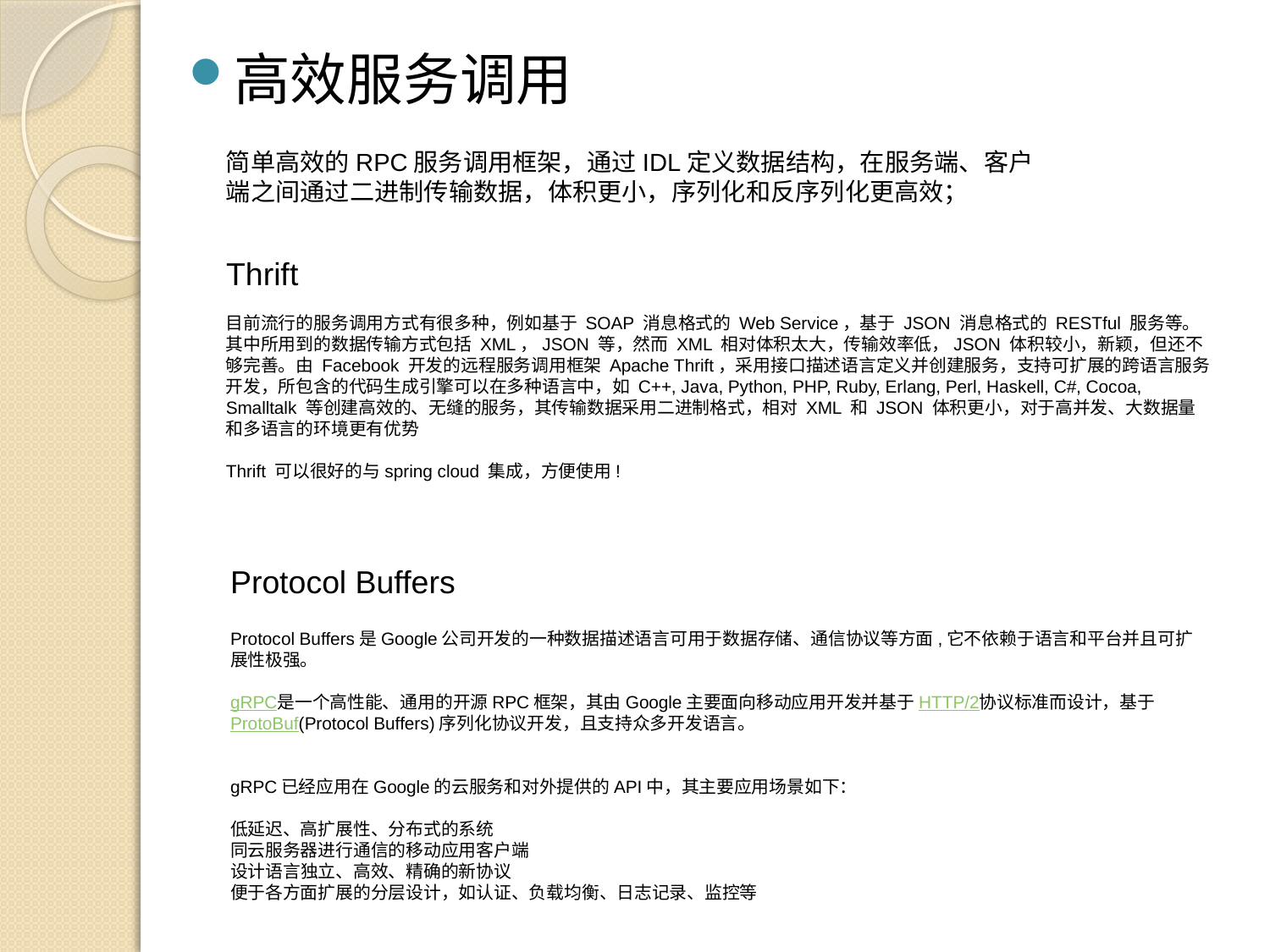

高效服务调用

简单高效的RPC服务调用框架，通过IDL定义数据结构，在服务端、客户端之间通过二进制传输数据，体积更小，序列化和反序列化更高效；
Thrift
目前流行的服务调用方式有很多种，例如基于 SOAP 消息格式的 Web Service，基于 JSON 消息格式的 RESTful 服务等。其中所用到的数据传输方式包括 XML，JSON 等，然而 XML 相对体积太大，传输效率低，JSON 体积较小，新颖，但还不够完善。由 Facebook 开发的远程服务调用框架 Apache Thrift，采用接口描述语言定义并创建服务，支持可扩展的跨语言服务开发，所包含的代码生成引擎可以在多种语言中，如 C++, Java, Python, PHP, Ruby, Erlang, Perl, Haskell, C#, Cocoa, Smalltalk 等创建高效的、无缝的服务，其传输数据采用二进制格式，相对 XML 和 JSON 体积更小，对于高并发、大数据量和多语言的环境更有优势

Thrift 可以很好的与spring cloud 集成，方便使用!
Protocol Buffers
Protocol Buffers是Google公司开发的一种数据描述语言可用于数据存储、通信协议等方面,它不依赖于语言和平台并且可扩展性极强。

gRPC是一个高性能、通用的开源RPC框架，其由Google主要面向移动应用开发并基于HTTP/2协议标准而设计，基于ProtoBuf(Protocol Buffers)序列化协议开发，且支持众多开发语言。

gRPC已经应用在Google的云服务和对外提供的API中，其主要应用场景如下：

低延迟、高扩展性、分布式的系统
同云服务器进行通信的移动应用客户端
设计语言独立、高效、精确的新协议
便于各方面扩展的分层设计，如认证、负载均衡、日志记录、监控等